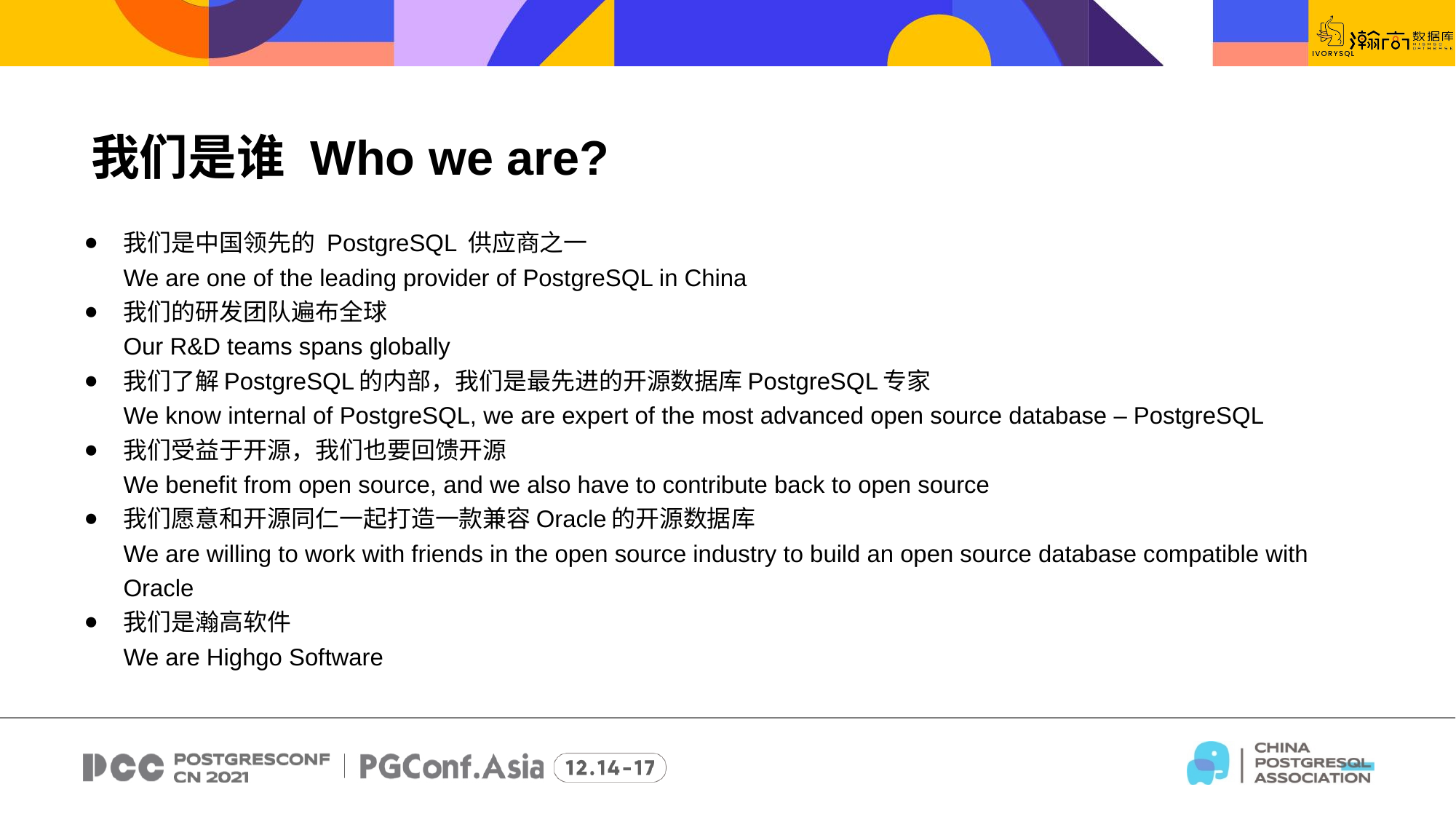

我们是谁 Who we are?
我们是中国领先的 PostgreSQL 供应商之一
We are one of the leading provider of PostgreSQL in China
我们的研发团队遍布全球
Our R&D teams spans globally
我们了解PostgreSQL的内部，我们是最先进的开源数据库PostgreSQL专家
We know internal of PostgreSQL, we are expert of the most advanced open source database – PostgreSQL
我们受益于开源，我们也要回馈开源
We benefit from open source, and we also have to contribute back to open source
我们愿意和开源同仁一起打造一款兼容Oracle的开源数据库
We are willing to work with friends in the open source industry to build an open source database compatible with Oracle
我们是瀚高软件
We are Highgo Software